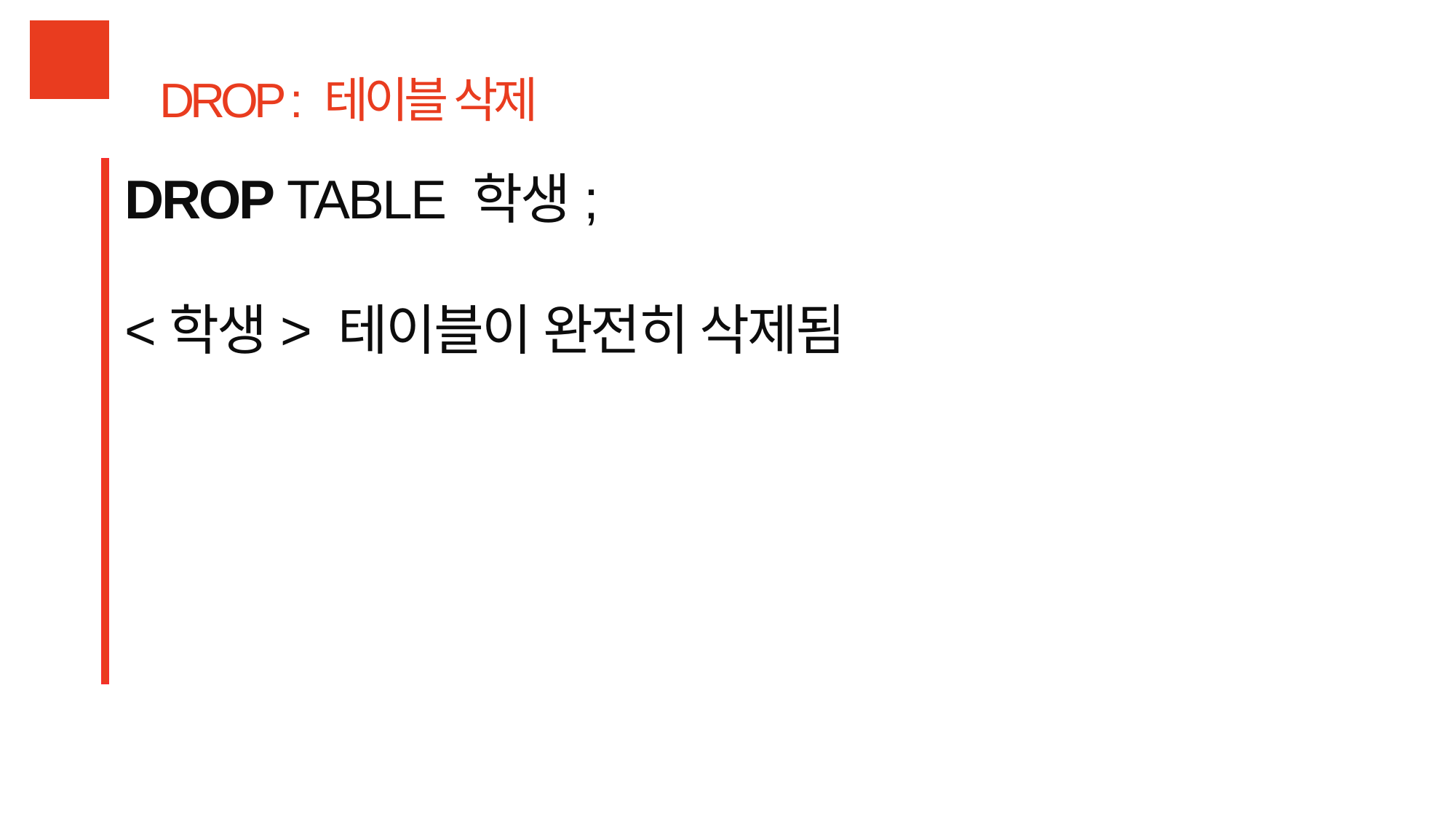

DROP : 테이블 삭제

DROP TABLE 학생;

<학생> 테이블이 완전히 삭제됨